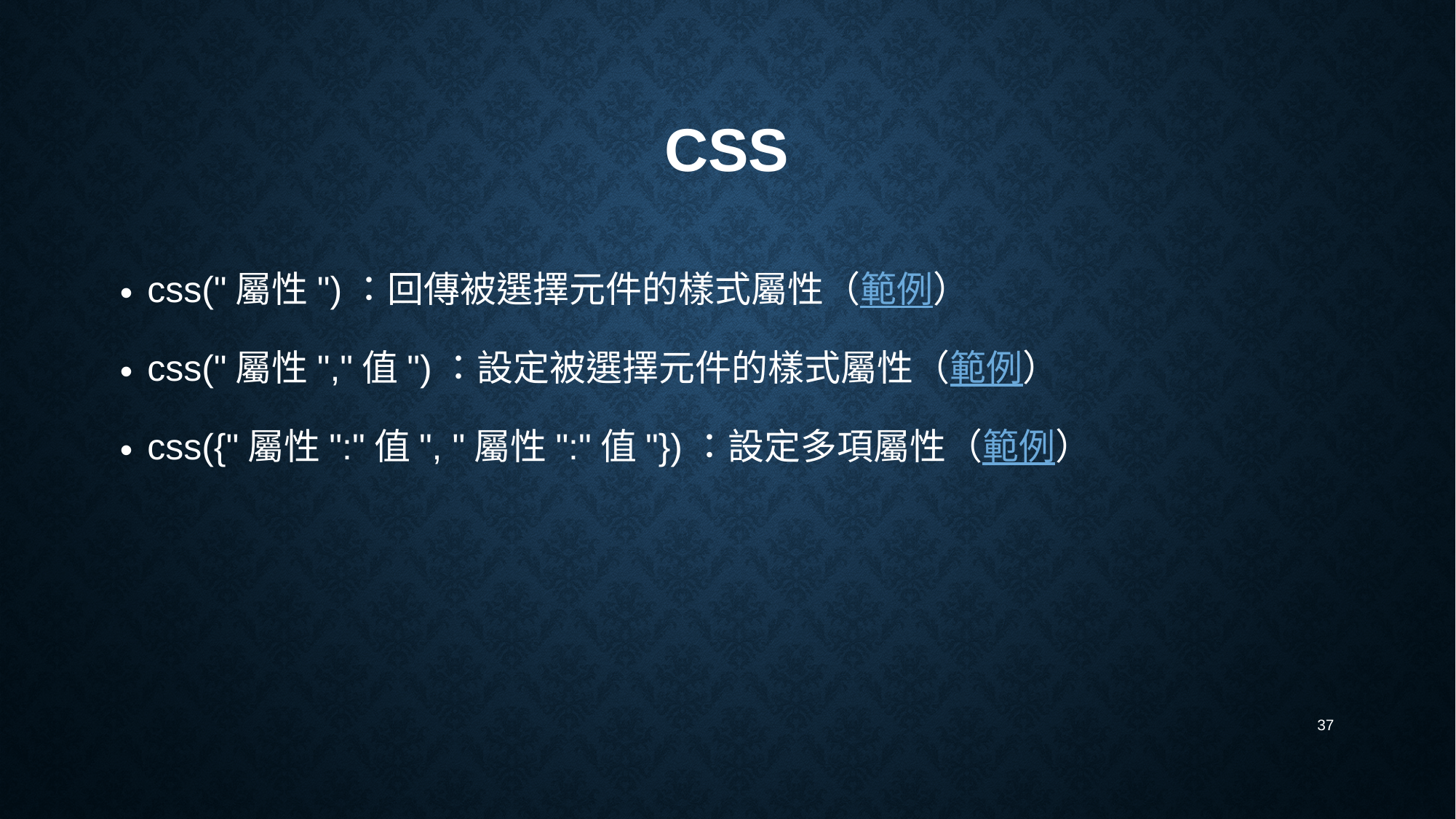

# CSS
css("屬性")：回傳被選擇元件的樣式屬性（範例）
css("屬性","值")：設定被選擇元件的樣式屬性（範例）
css({"屬性":"值", "屬性":"值"})：設定多項屬性（範例）

37